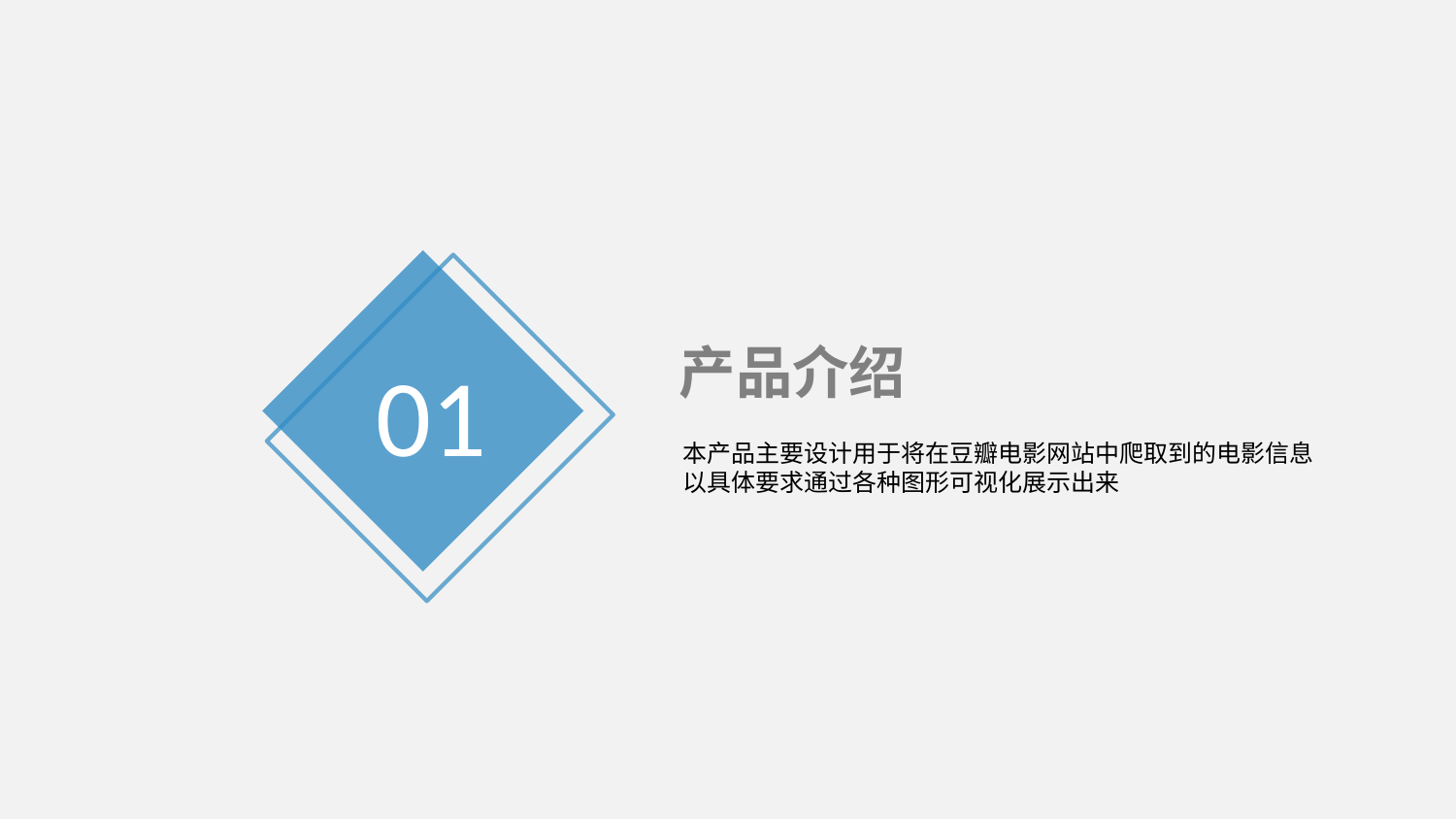

产品介绍
01
本产品主要设计用于将在豆瓣电影网站中爬取到的电影信息
以具体要求通过各种图形可视化展示出来